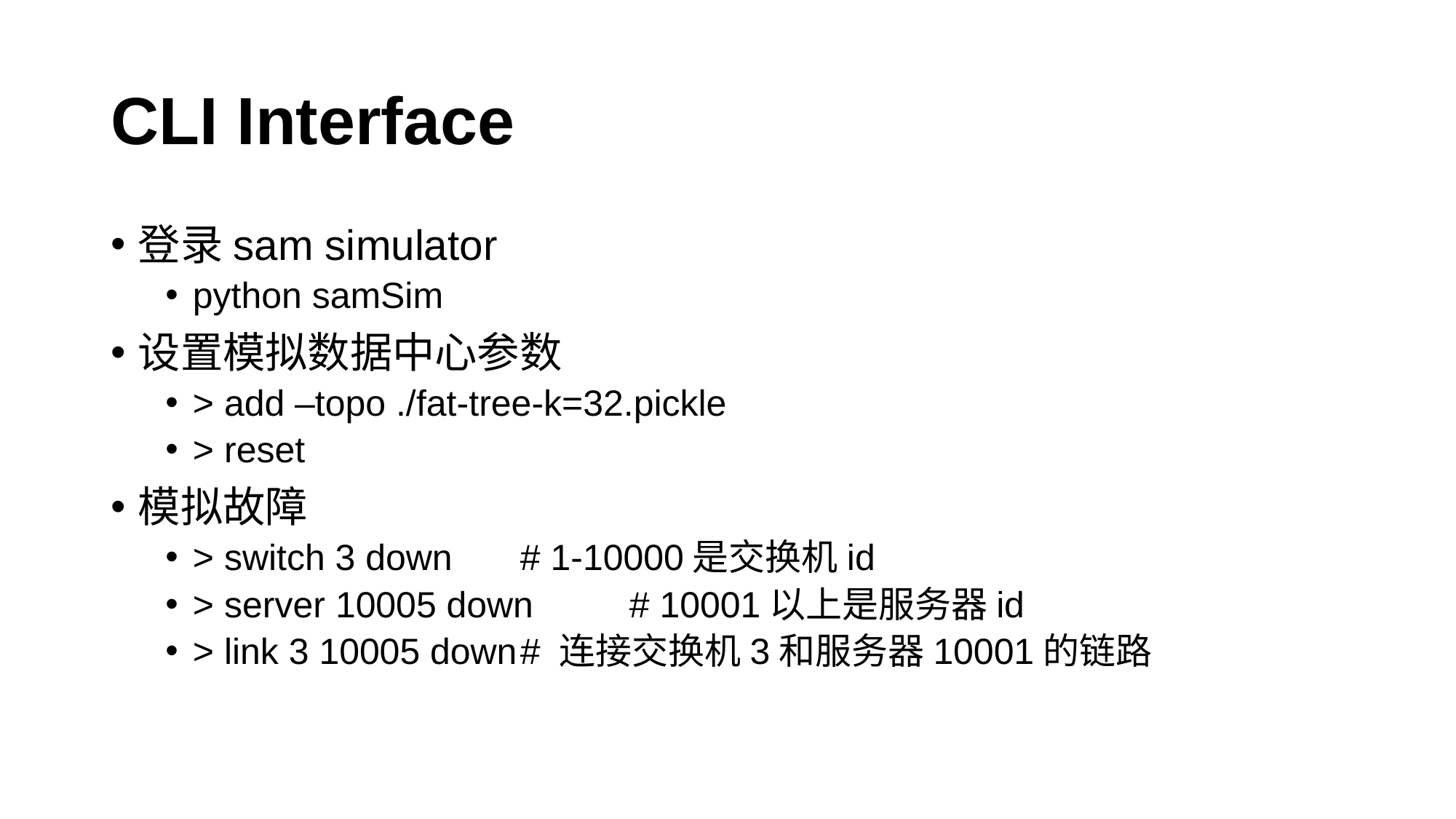

# CLI Interface
登录sam simulator
python samSim
设置模拟数据中心参数
> add –topo ./fat-tree-k=32.pickle
> reset
模拟故障
> switch 3 down	# 1-10000是交换机id
> server 10005 down	# 10001以上是服务器id
> link 3 10005 down	# 连接交换机3和服务器10001的链路